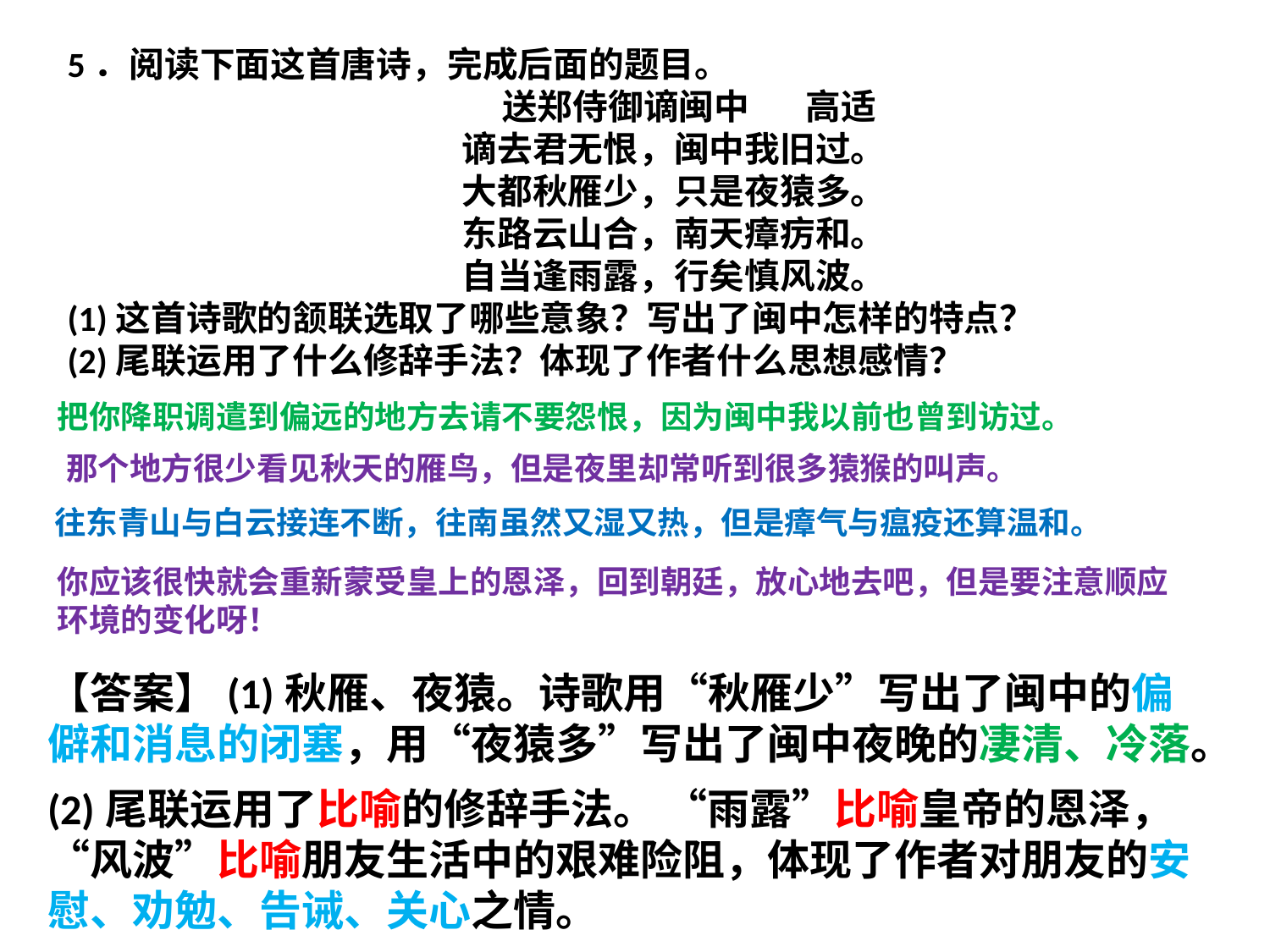

5．阅读下面这首唐诗，完成后面的题目。
                                                     送郑侍御谪闽中       高适
                                                谪去君无恨，闽中我旧过。
                                                大都秋雁少，只是夜猿多。
                                                东路云山合，南天瘴疠和。
                                                自当逢雨露，行矣慎风波。
(1)这首诗歌的颔联选取了哪些意象？写出了闽中怎样的特点？
(2)尾联运用了什么修辞手法？体现了作者什么思想感情？
把你降职调遣到偏远的地方去请不要怨恨，因为闽中我以前也曾到访过。
那个地方很少看见秋天的雁鸟，但是夜里却常听到很多猿猴的叫声。
往东青山与白云接连不断，往南虽然又湿又热，但是瘴气与瘟疫还算温和。
你应该很快就会重新蒙受皇上的恩泽，回到朝廷，放心地去吧，但是要注意顺应环境的变化呀！
【答案】(1)秋雁、夜猿。诗歌用“秋雁少”写出了闽中的偏僻和消息的闭塞，用“夜猿多”写出了闽中夜晚的凄清、冷落。
(2)尾联运用了比喻的修辞手法。 “雨露”比喻皇帝的恩泽， “风波”比喻朋友生活中的艰难险阻，体现了作者对朋友的安慰、劝勉、告诫、关心之情。